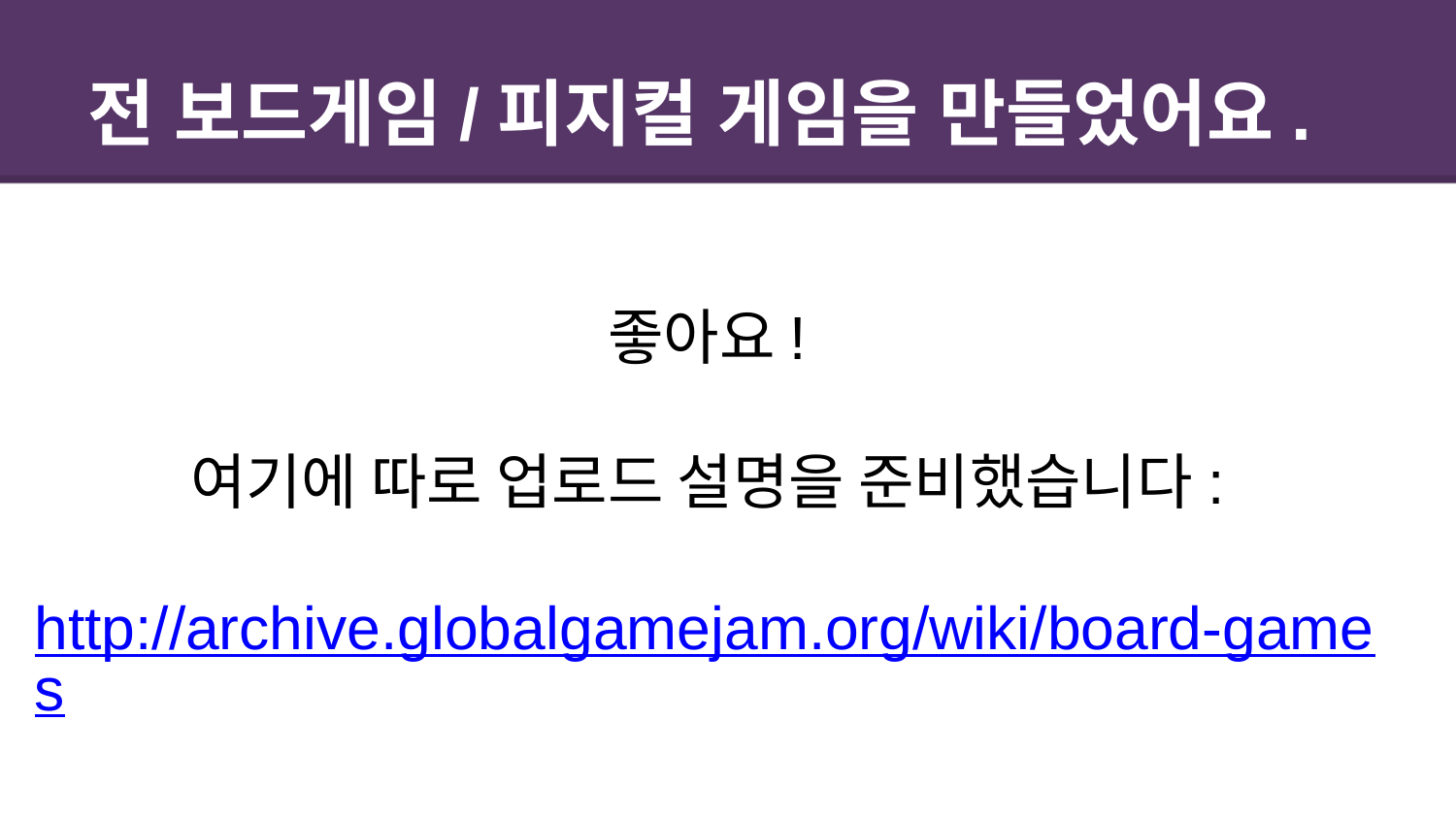

# 전 보드게임/피지컬 게임을 만들었어요.
좋아요!

여기에 따로 업로드 설명을 준비했습니다:

http://archive.globalgamejam.org/wiki/board-games